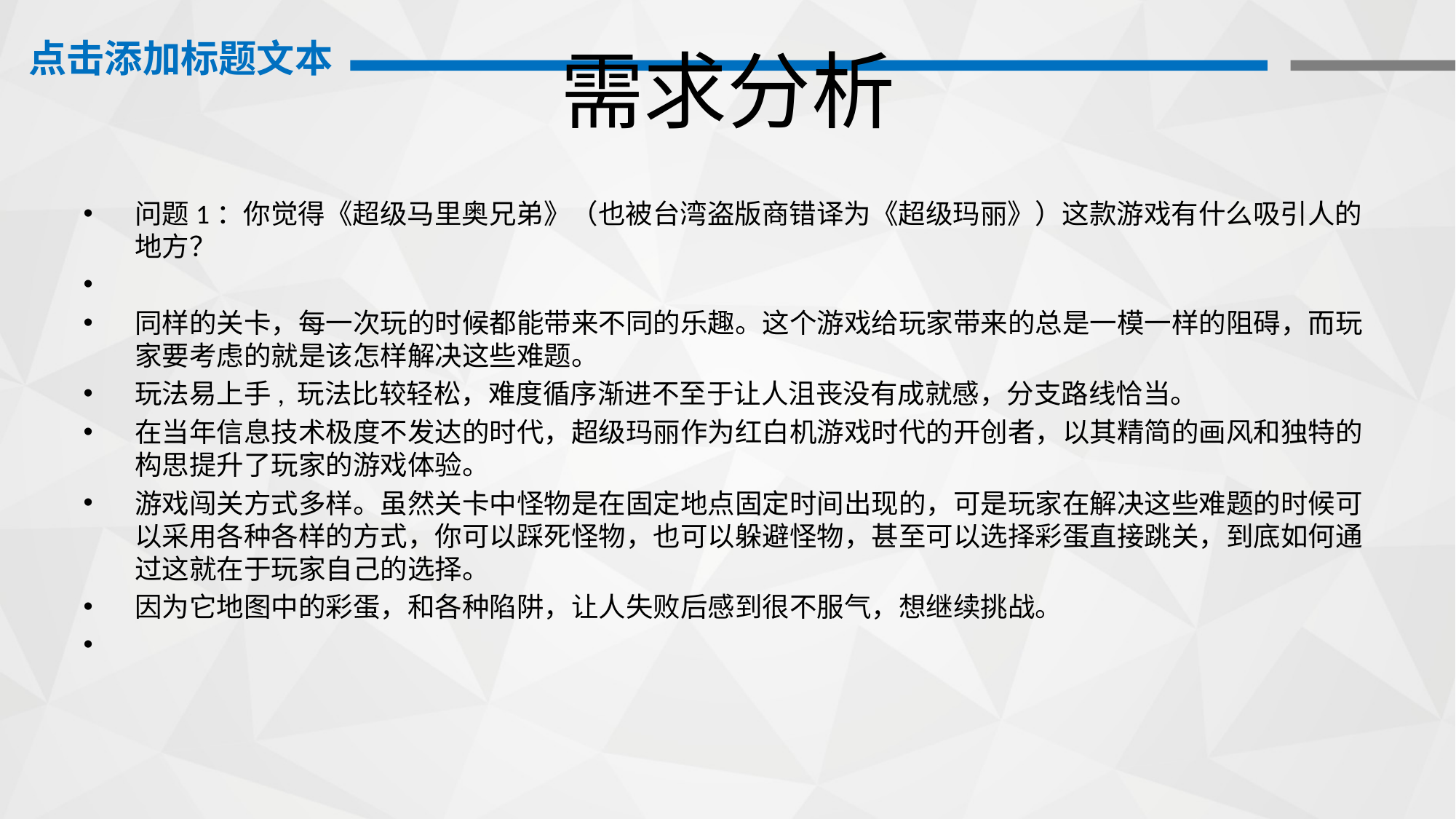

# 需求分析
问题1：你觉得《超级马里奥兄弟》（也被台湾盗版商错译为《超级玛丽》）这款游戏有什么吸引人的地方？

同样的关卡，每一次玩的时候都能带来不同的乐趣。这个游戏给玩家带来的总是一模一样的阻碍，而玩家要考虑的就是该怎样解决这些难题。
玩法易上手, 玩法比较轻松，难度循序渐进不至于让人沮丧没有成就感，分支路线恰当。
在当年信息技术极度不发达的时代，超级玛丽作为红白机游戏时代的开创者，以其精简的画风和独特的构思提升了玩家的游戏体验。
游戏闯关方式多样。虽然关卡中怪物是在固定地点固定时间出现的，可是玩家在解决这些难题的时候可以采用各种各样的方式，你可以踩死怪物，也可以躲避怪物，甚至可以选择彩蛋直接跳关，到底如何通过这就在于玩家自己的选择。
因为它地图中的彩蛋，和各种陷阱，让人失败后感到很不服气，想继续挑战。